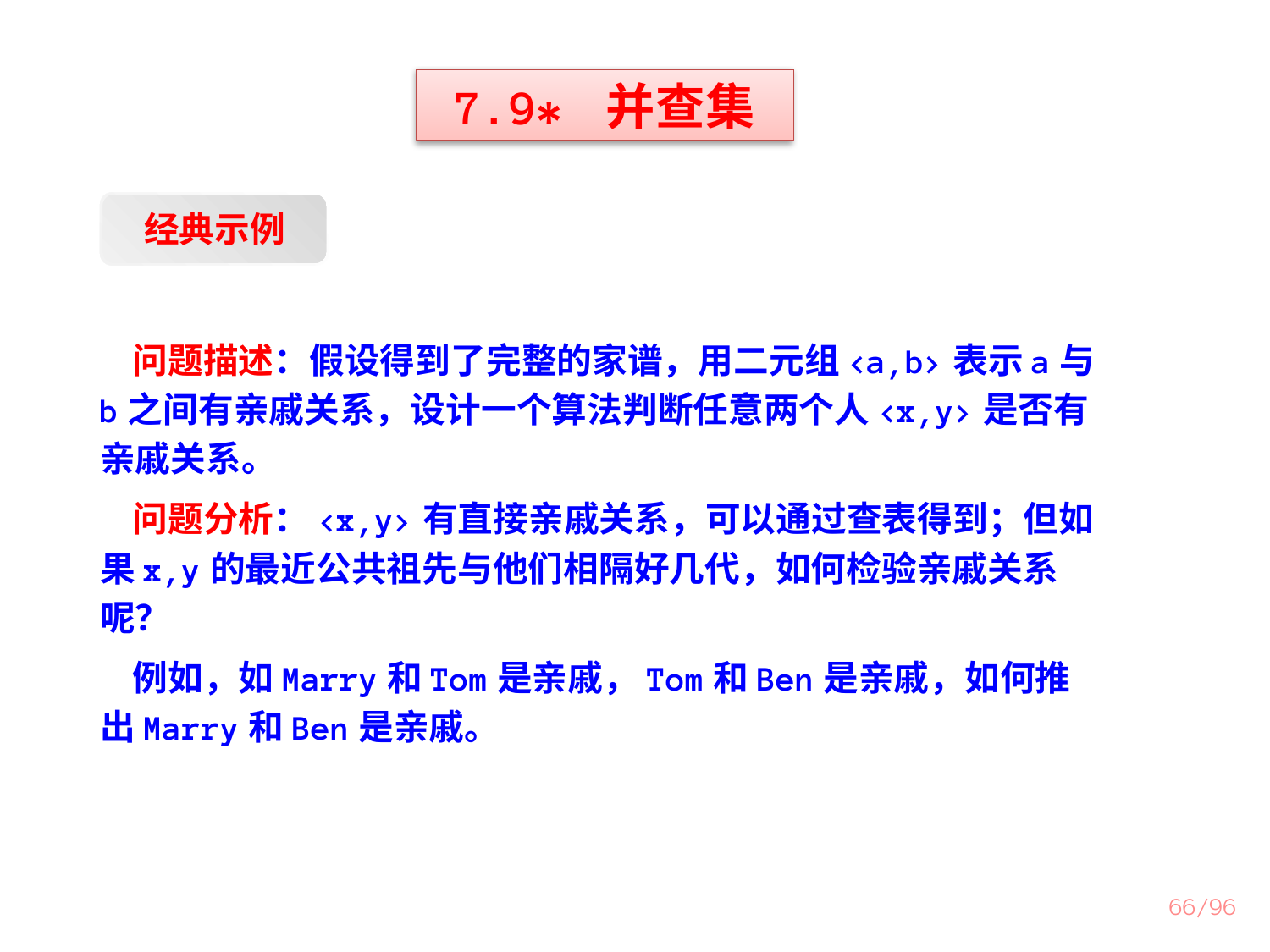

7.9* 并查集

经典示例
   问题描述：假设得到了完整的家谱，用二元组<a,b>表示a与b之间有亲戚关系，设计一个算法判断任意两个人<x,y>是否有亲戚关系。
   问题分析：<x,y>有直接亲戚关系，可以通过查表得到；但如果x,y的最近公共祖先与他们相隔好几代，如何检验亲戚关系呢？
   例如，如Marry和Tom是亲戚，Tom和Ben是亲戚，如何推出Marry和Ben是亲戚。
66/96